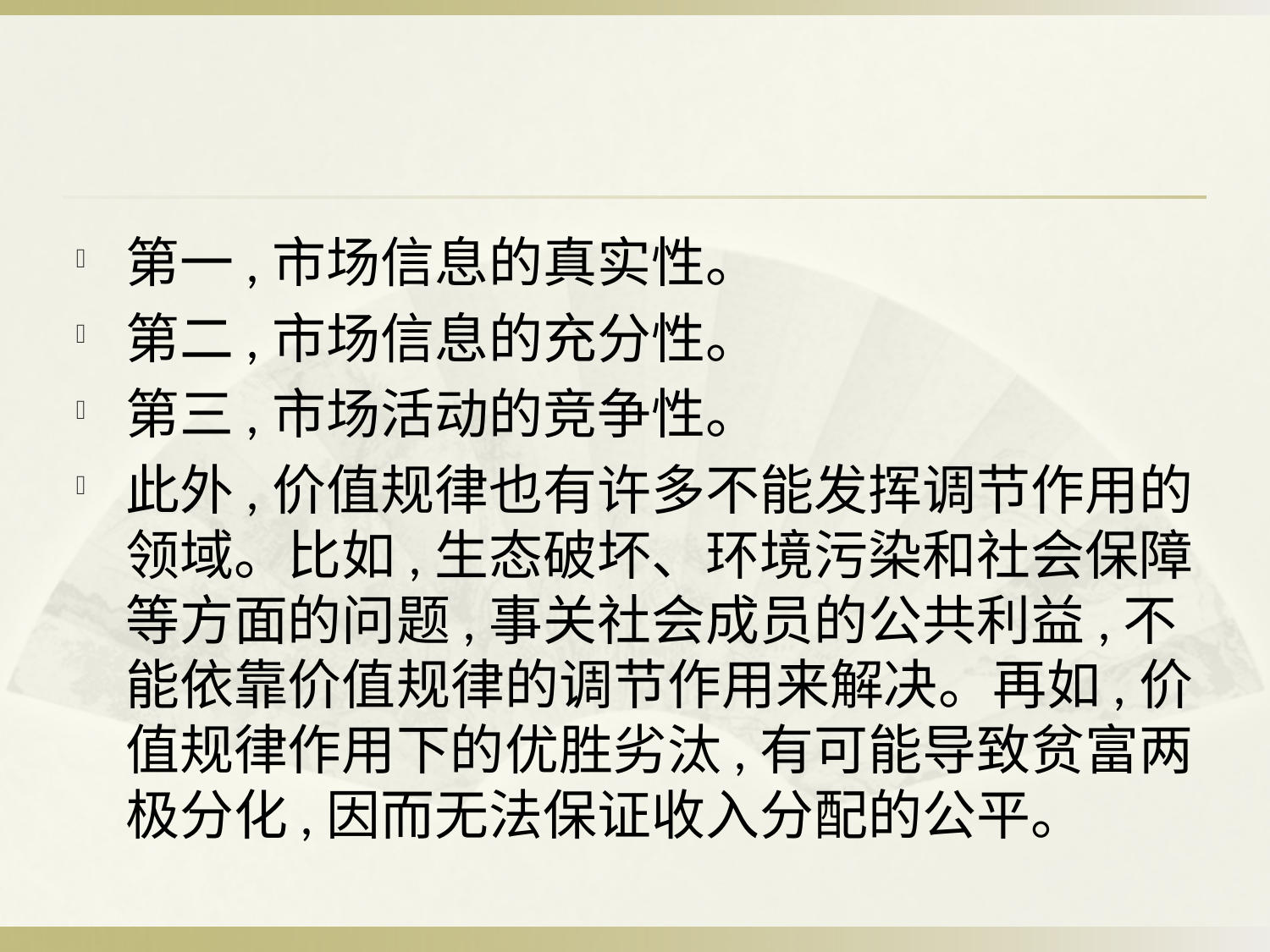

#
第一,市场信息的真实性。
第二,市场信息的充分性。
第三,市场活动的竞争性。
此外,价值规律也有许多不能发挥调节作用的领域。比如,生态破坏、环境污染和社会保障等方面的问题,事关社会成员的公共利益,不能依靠价值规律的调节作用来解决。再如,价值规律作用下的优胜劣汰,有可能导致贫富两极分化,因而无法保证收入分配的公平。